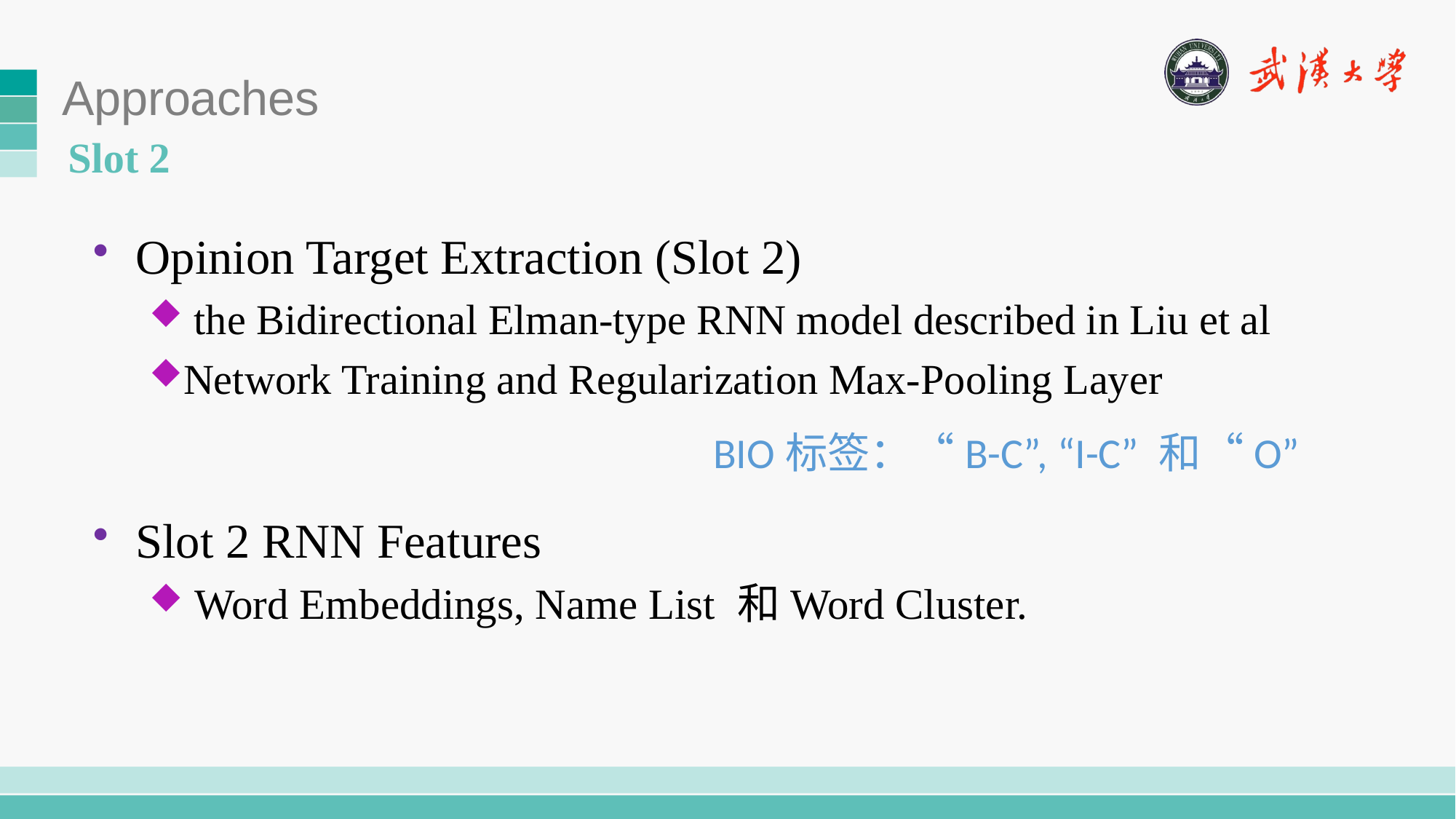

# Approaches
Slot 2
Opinion Target Extraction (Slot 2)
 the Bidirectional Elman-type RNN model described in Liu et al
Network Training and Regularization Max-Pooling Layer

Slot 2 RNN Features
 Word Embeddings, Name List 和Word Cluster.

BIO标签：“B-C”, “I-C” 和“O”

8